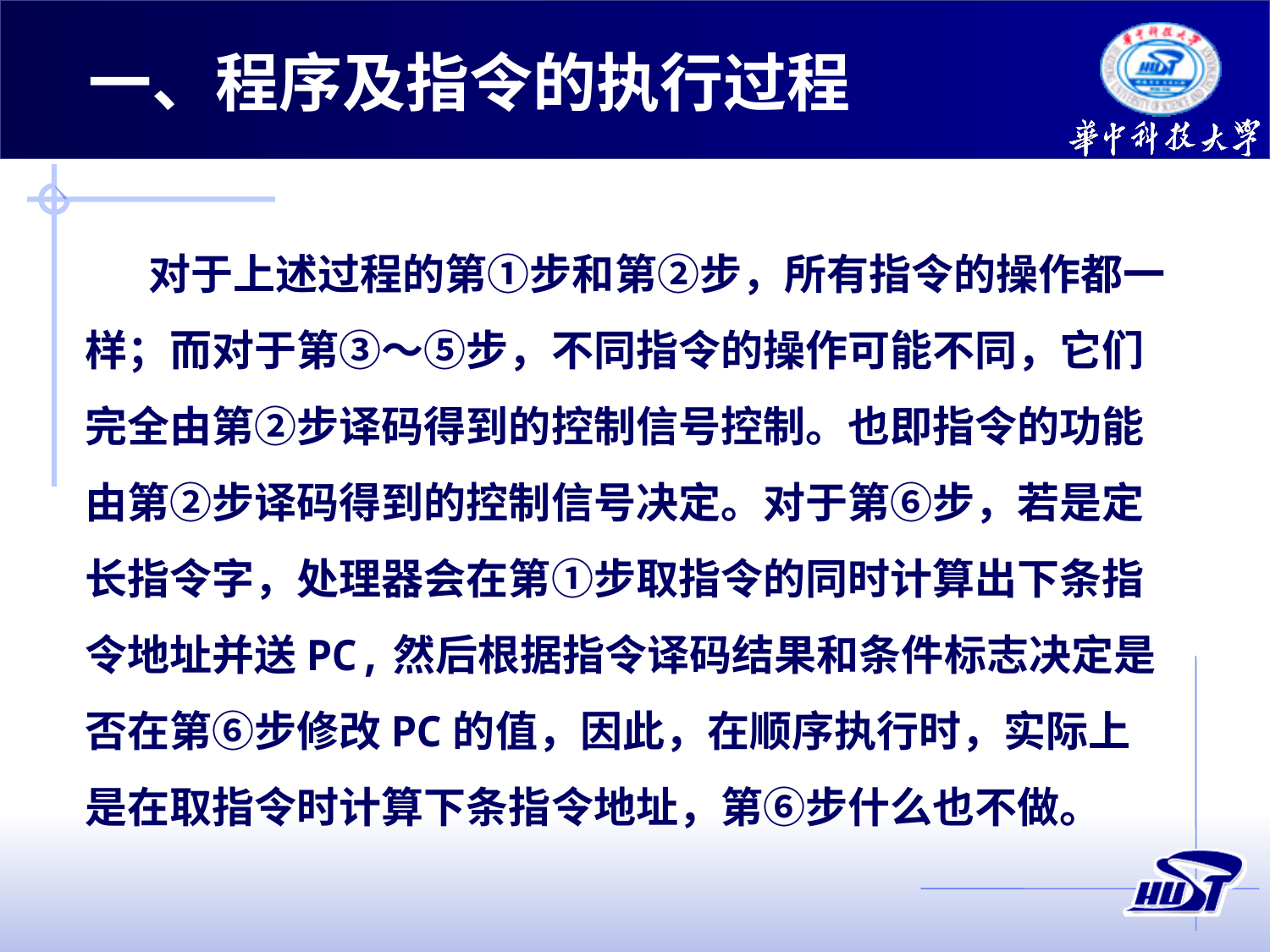

一、程序及指令的执行过程
对于上述过程的第①步和第②步，所有指令的操作都一样；而对于第③～⑤步，不同指令的操作可能不同，它们完全由第②步译码得到的控制信号控制。也即指令的功能由第②步译码得到的控制信号决定。对于第⑥步，若是定长指令字，处理器会在第①步取指令的同时计算出下条指令地址并送PC,然后根据指令译码结果和条件标志决定是否在第⑥步修改PC的值，因此，在顺序执行时，实际上是在取指令时计算下条指令地址，第⑥步什么也不做。